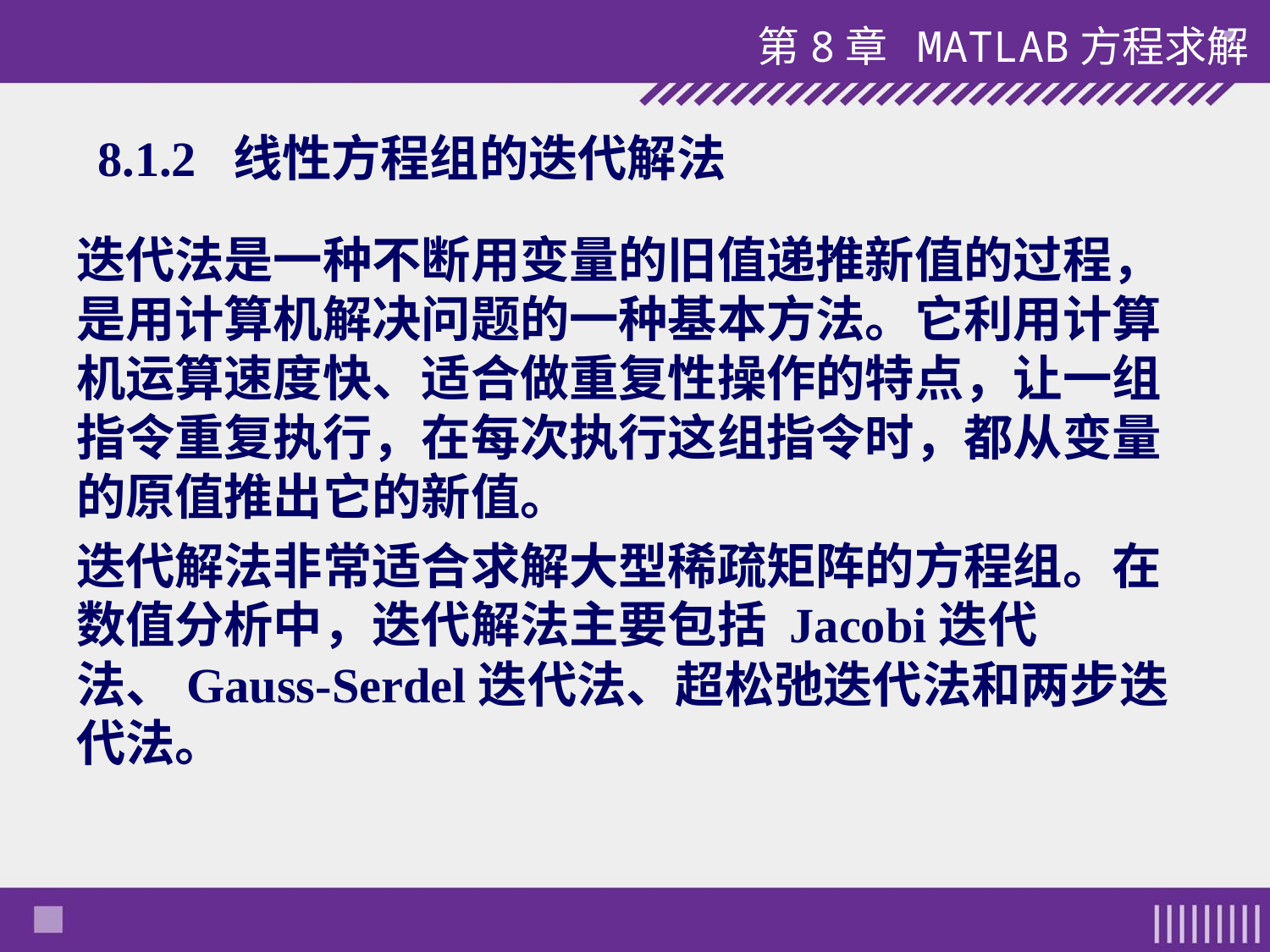

第8章  MATLAB方程求解
# 8.1.2  线性方程组的迭代解法
迭代法是一种不断用变量的旧值递推新值的过程，是用计算机解决问题的一种基本方法。它利用计算机运算速度快、适合做重复性操作的特点，让一组指令重复执行，在每次执行这组指令时，都从变量的原值推出它的新值。
迭代解法非常适合求解大型稀疏矩阵的方程组。在数值分析中，迭代解法主要包括 Jacobi迭代法、Gauss-Serdel迭代法、超松弛迭代法和两步迭代法。